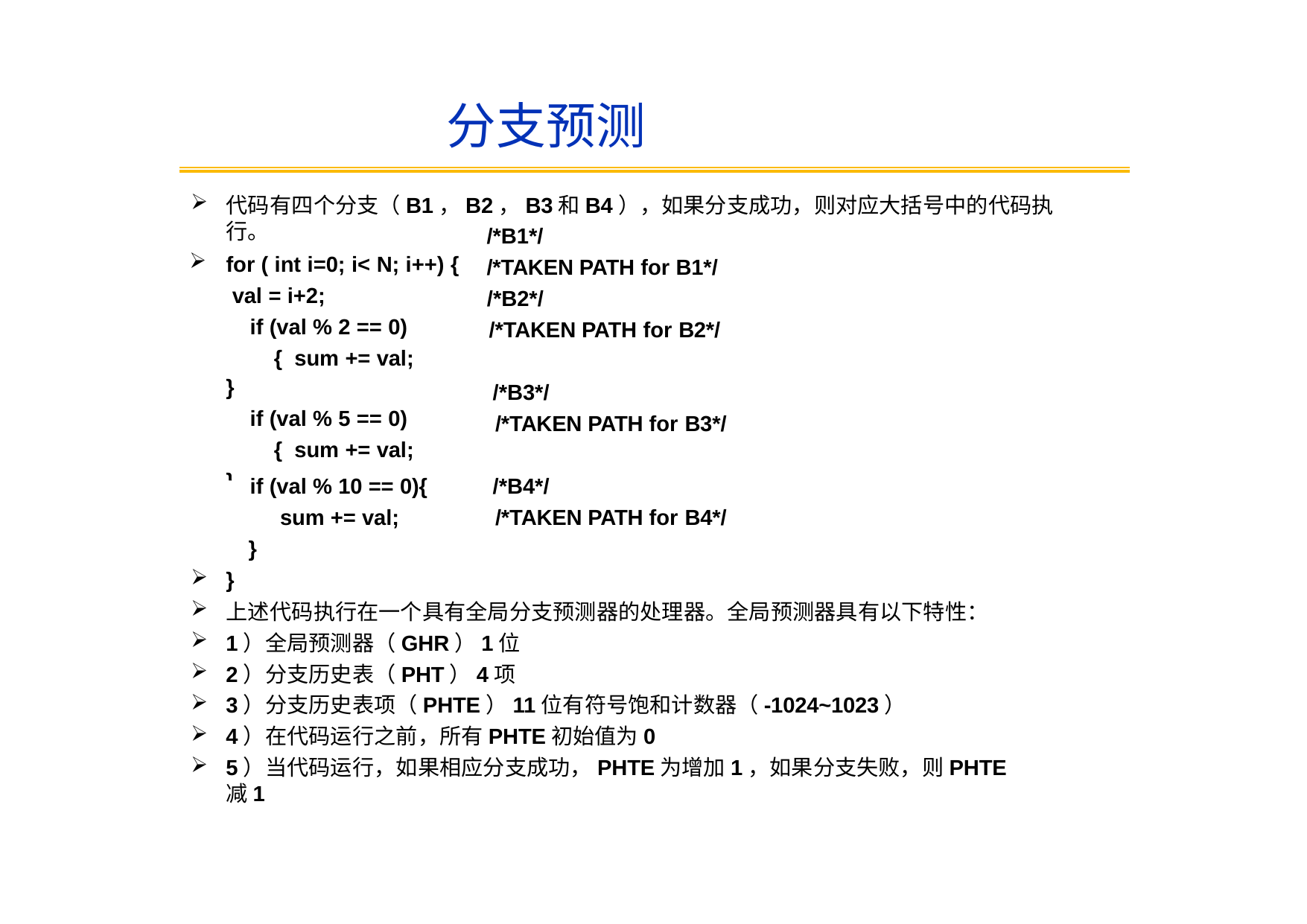

# 分支预测
代码有四个分支（B1，B2，B3和B4），如果分支成功，则对应大括号中的代码执行。
for ( int i=0; i< N; i++) {  val = i+2;
if (val % 2 == 0){  sum += val;
}
if (val % 5 == 0){  sum += val;
}
/*B1*/
/*TAKEN PATH for B1*/
/*B2*/
/*TAKEN PATH for B2*/
/*B3*/
/*TAKEN PATH for B3*/
/*B4*/
/*TAKEN PATH for B4*/
if (val % 10 == 0){  sum += val;
}

}
上述代码执行在一个具有全局分支预测器的处理器。全局预测器具有以下特性：
1）全局预测器（GHR）1位
2）分支历史表（PHT）4项
3）分支历史表项（PHTE）11位有符号饱和计数器（-1024~1023）
4）在代码运行之前，所有PHTE初始值为0
5）当代码运行，如果相应分支成功，PHTE为增加1，如果分支失败，则PHTE减1